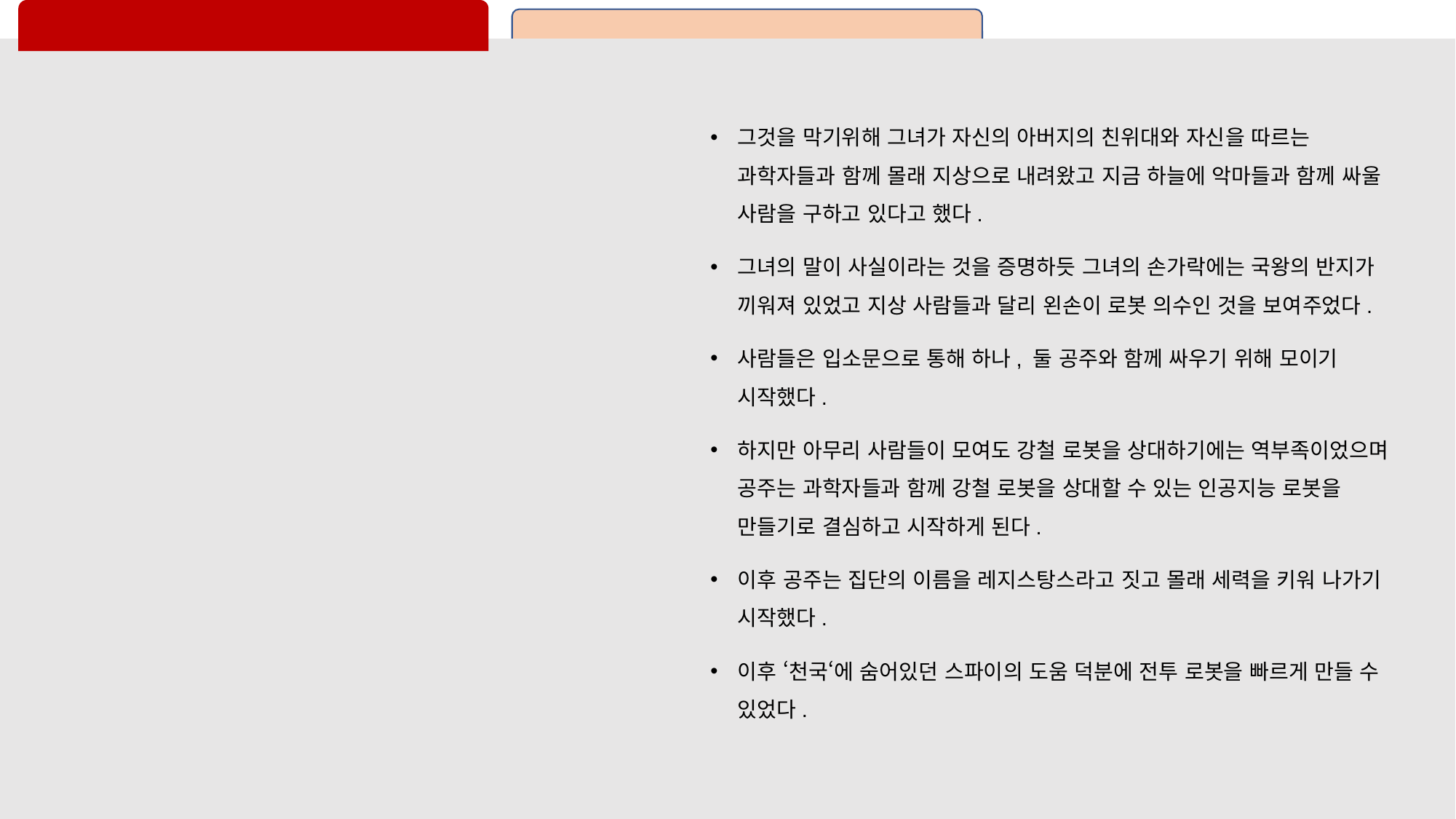

#

그것을 막기위해 그녀가 자신의 아버지의 친위대와 자신을 따르는 과학자들과 함께 몰래 지상으로 내려왔고 지금 하늘에 악마들과 함께 싸울 사람을 구하고 있다고 했다.
그녀의 말이 사실이라는 것을 증명하듯 그녀의 손가락에는 국왕의 반지가 끼워져 있었고 지상 사람들과 달리 왼손이 로봇 의수인 것을 보여주었다.
사람들은 입소문으로 통해 하나, 둘 공주와 함께 싸우기 위해 모이기 시작했다.
하지만 아무리 사람들이 모여도 강철 로봇을 상대하기에는 역부족이었으며 공주는 과학자들과 함께 강철 로봇을 상대할 수 있는 인공지능 로봇을 만들기로 결심하고 시작하게 된다.
이후 공주는 집단의 이름을 레지스탕스라고 짓고 몰래 세력을 키워 나가기 시작했다.
이후 ‘천국‘에 숨어있던 스파이의 도움 덕분에 전투 로봇을 빠르게 만들 수 있었다.